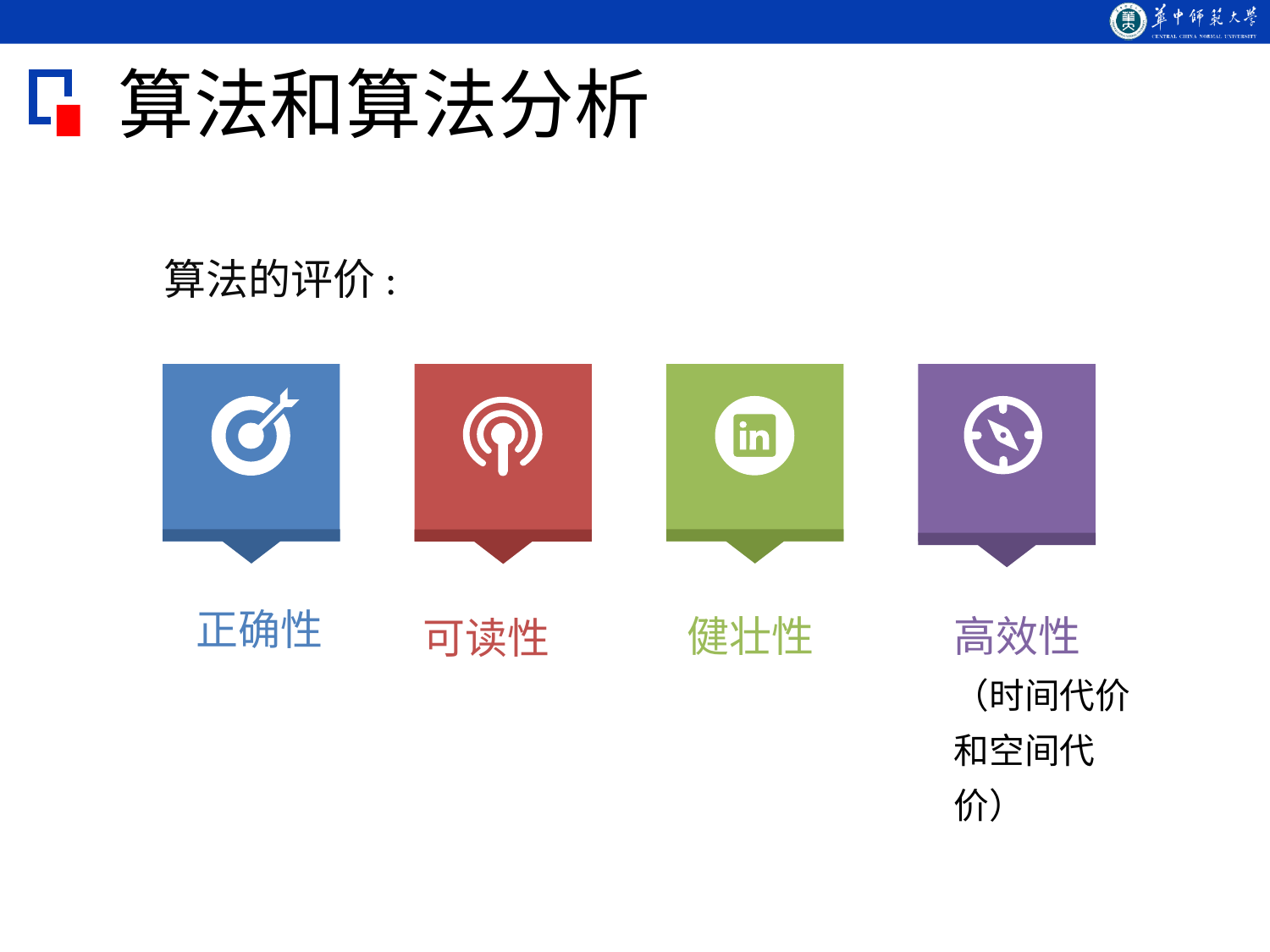

算法和算法分析
# 算法的评价:

健壮性
高效性
（时间代价和空间代价）
可读性
正确性